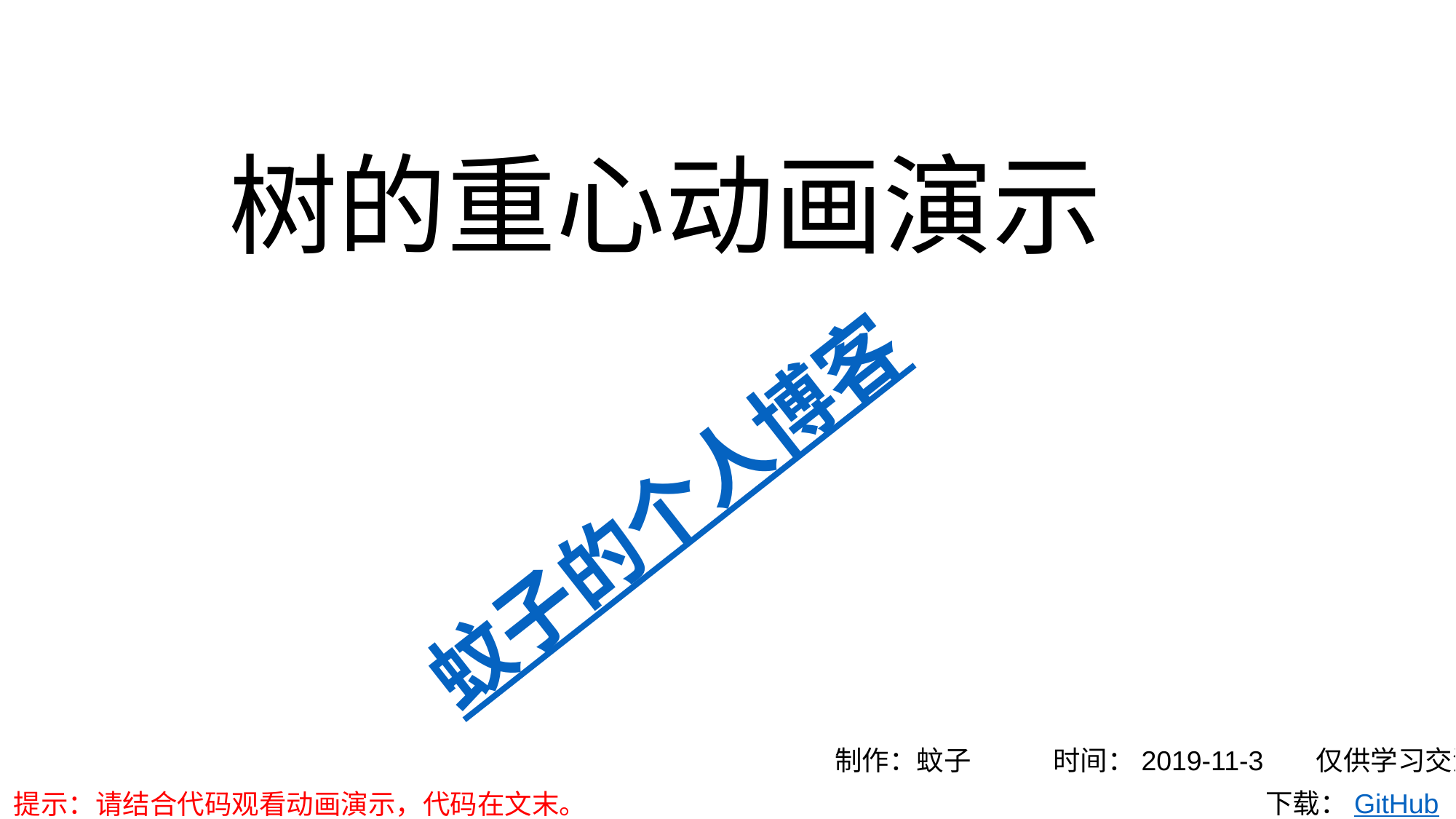

树的重心动画演示
蚊子的个人博客
制作：蚊子	时间：2019-11-3      仅供学习交流
下载：GitHub
提示：请结合代码观看动画演示，代码在文末。